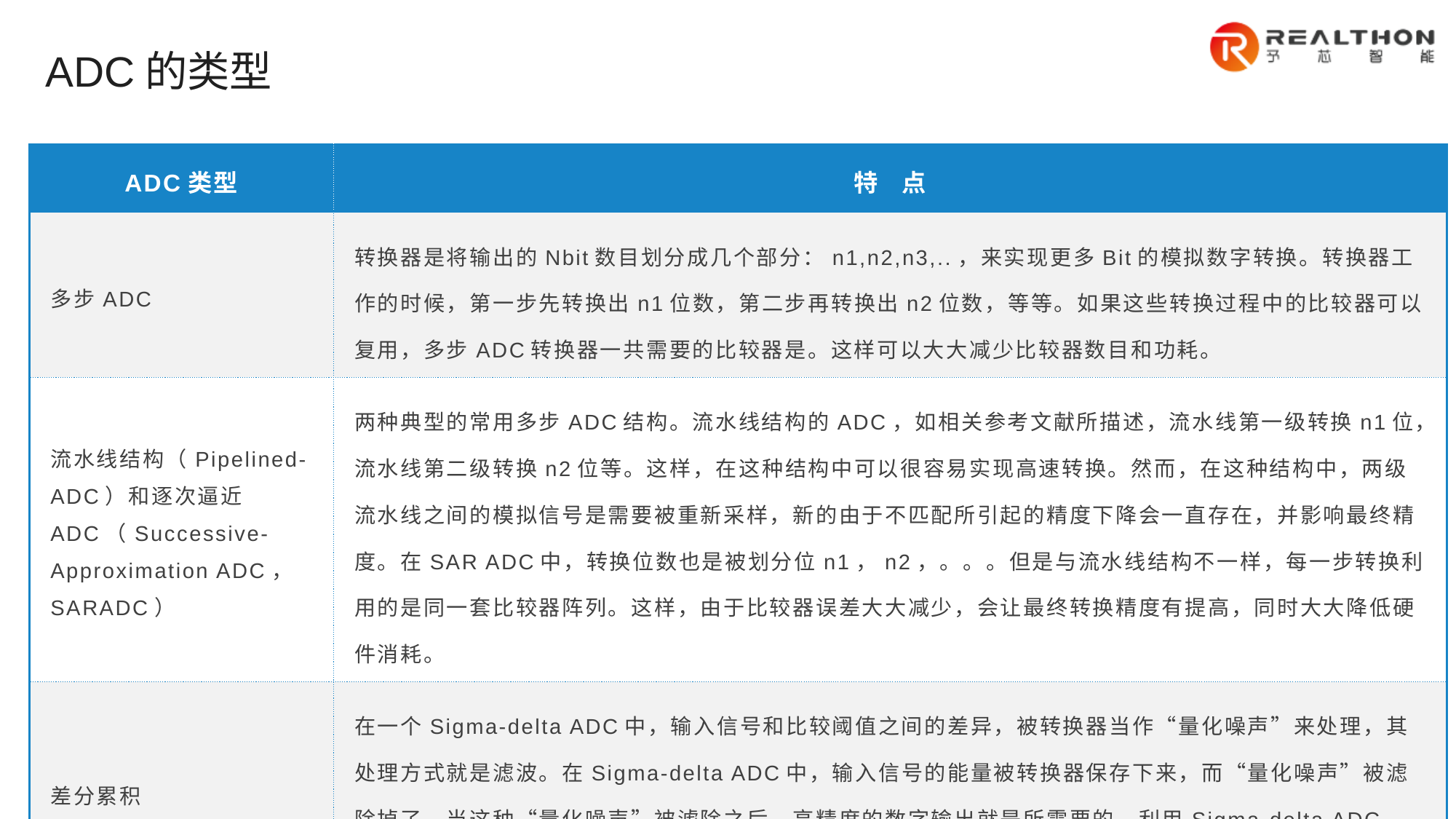

ADC的类型
| ADC类型 | 特 点 |
| --- | --- |
| 多步ADC | 转换器是将输出的Nbit数目划分成几个部分：n1,n2,n3,..，来实现更多Bit的模拟数字转换。转换器工作的时候，第一步先转换出n1位数，第二步再转换出n2位数，等等。如果这些转换过程中的比较器可以复用，多步ADC转换器一共需要的比较器是。这样可以大大减少比较器数目和功耗。 |
| 流水线结构（Pipelined-ADC）和逐次逼近ADC（Successive-Approximation ADC，SARADC） | 两种典型的常用多步ADC结构。流水线结构的ADC，如相关参考文献所描述，流水线第一级转换n1位，流水线第二级转换n2位等。这样，在这种结构中可以很容易实现高速转换。然而，在这种结构中，两级流水线之间的模拟信号是需要被重新采样，新的由于不匹配所引起的精度下降会一直存在，并影响最终精度。在SAR ADC中，转换位数也是被划分位n1，n2，。。。但是与流水线结构不一样，每一步转换利用的是同一套比较器阵列。这样，由于比较器误差大大减少，会让最终转换精度有提高，同时大大降低硬件消耗。 |
| 差分累积 （Sigma-delta ADC） | 在一个Sigma-delta ADC中，输入信号和比较阈值之间的差异，被转换器当作“量化噪声”来处理，其处理方式就是滤波。在Sigma-delta ADC中，输入信号的能量被转换器保存下来，而“量化噪声”被滤除掉了。当这种“量化噪声”被滤除之后，高精度的数字输出就是所需要的。利用Sigma-delta ADC，可以实现业界最高的转换精度。但是，滤波器的性能与信号重复采样的次数有关（Over-sampling Rate，OSR），一个高精度Sigma-delta ADC的实现受限于电路的速度和功耗。 |